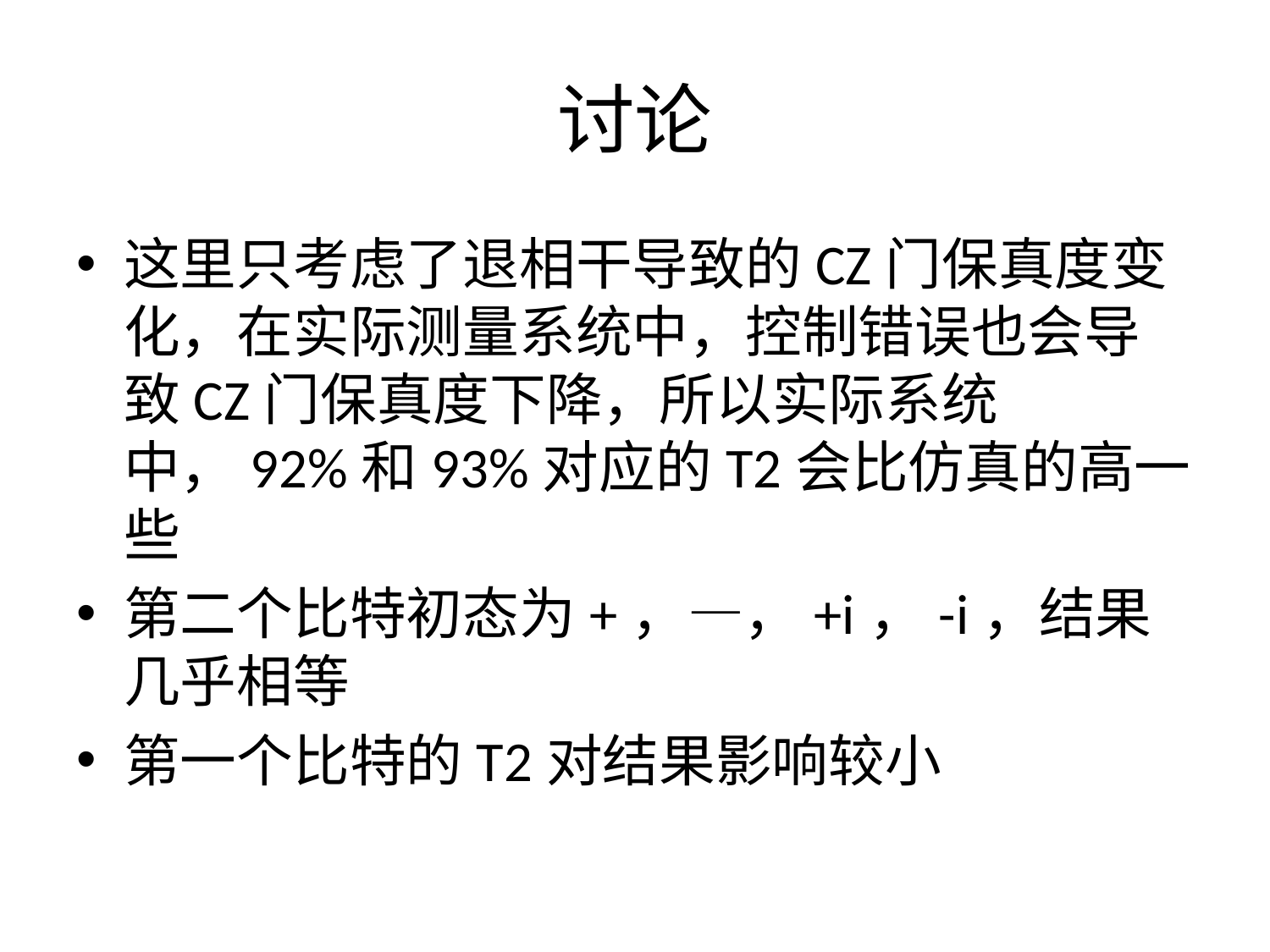

# 讨论
这里只考虑了退相干导致的CZ门保真度变化，在实际测量系统中，控制错误也会导致CZ门保真度下降，所以实际系统中，92%和93%对应的T2会比仿真的高一些
第二个比特初态为+，—，+i，-i，结果几乎相等
第一个比特的T2对结果影响较小